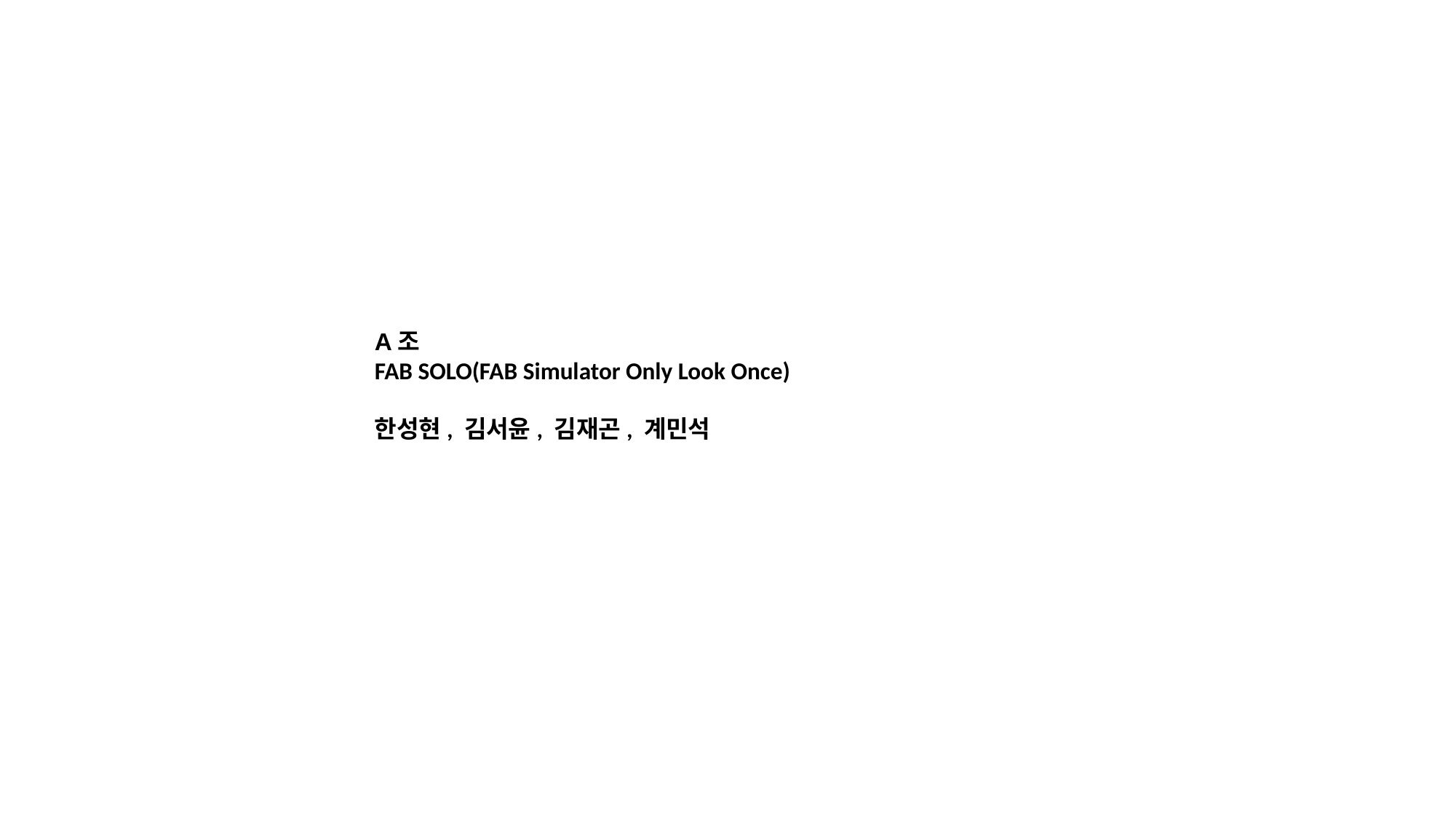

A조
FAB SOLO(FAB Simulator Only Look Once)
한성현, 김서윤, 김재곤, 계민석